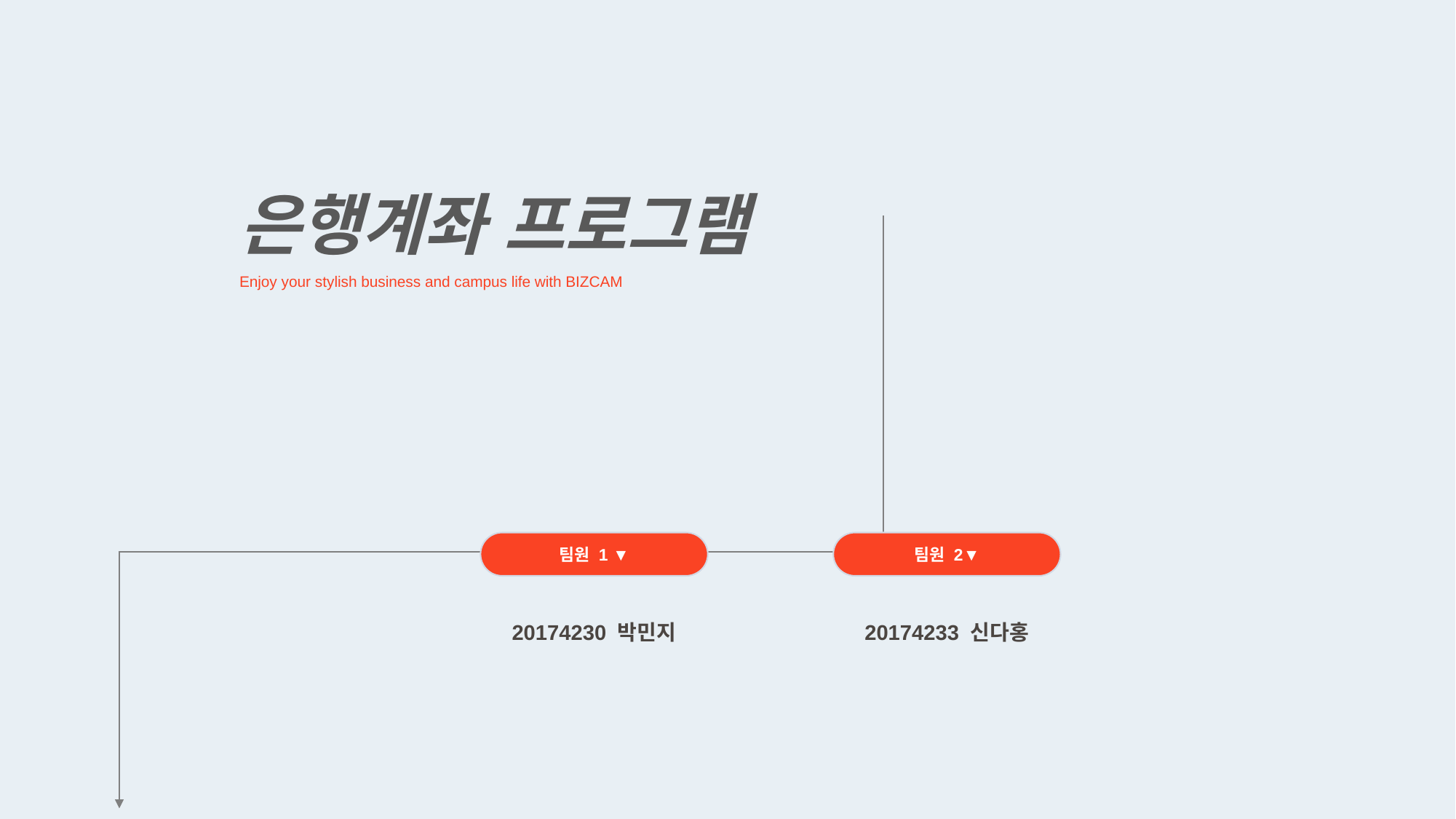

은행계좌 프로그램
Enjoy your stylish business and campus life with BIZCAM
팀원 1 ▼
팀원 2▼
20174230 박민지

20174233 신다홍